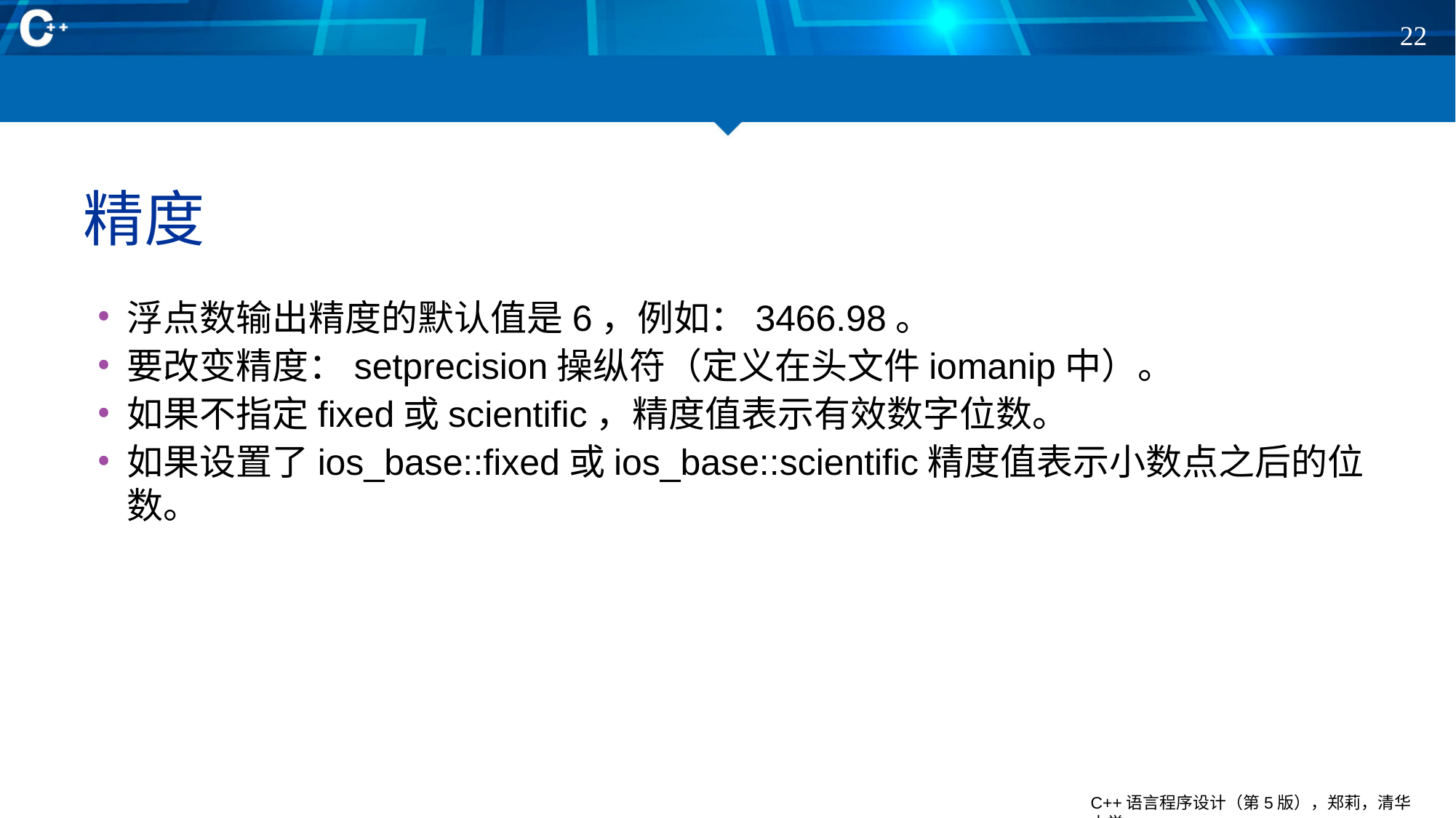

22
# 精度
浮点数输出精度的默认值是6，例如：3466.98。
要改变精度：setprecision操纵符（定义在头文件iomanip中）。
如果不指定fixed或scientific，精度值表示有效数字位数。
如果设置了ios_base::fixed或ios_base::scientific精度值表示小数点之后的位数。